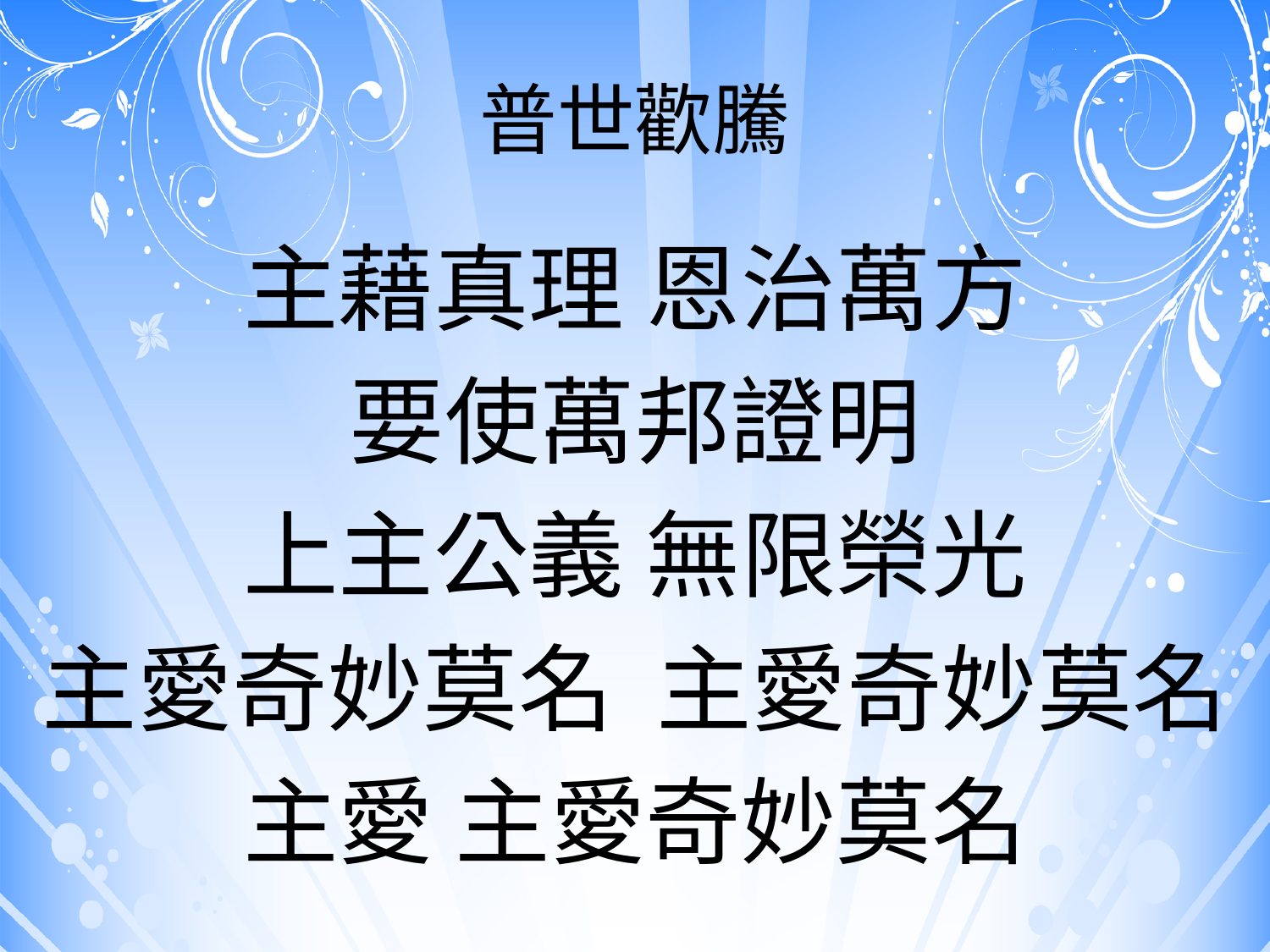

# 普世歡騰
主藉真理 恩治萬方
要使萬邦證明
上主公義 無限榮光
主愛奇妙莫名  主愛奇妙莫名
主愛 主愛奇妙莫名